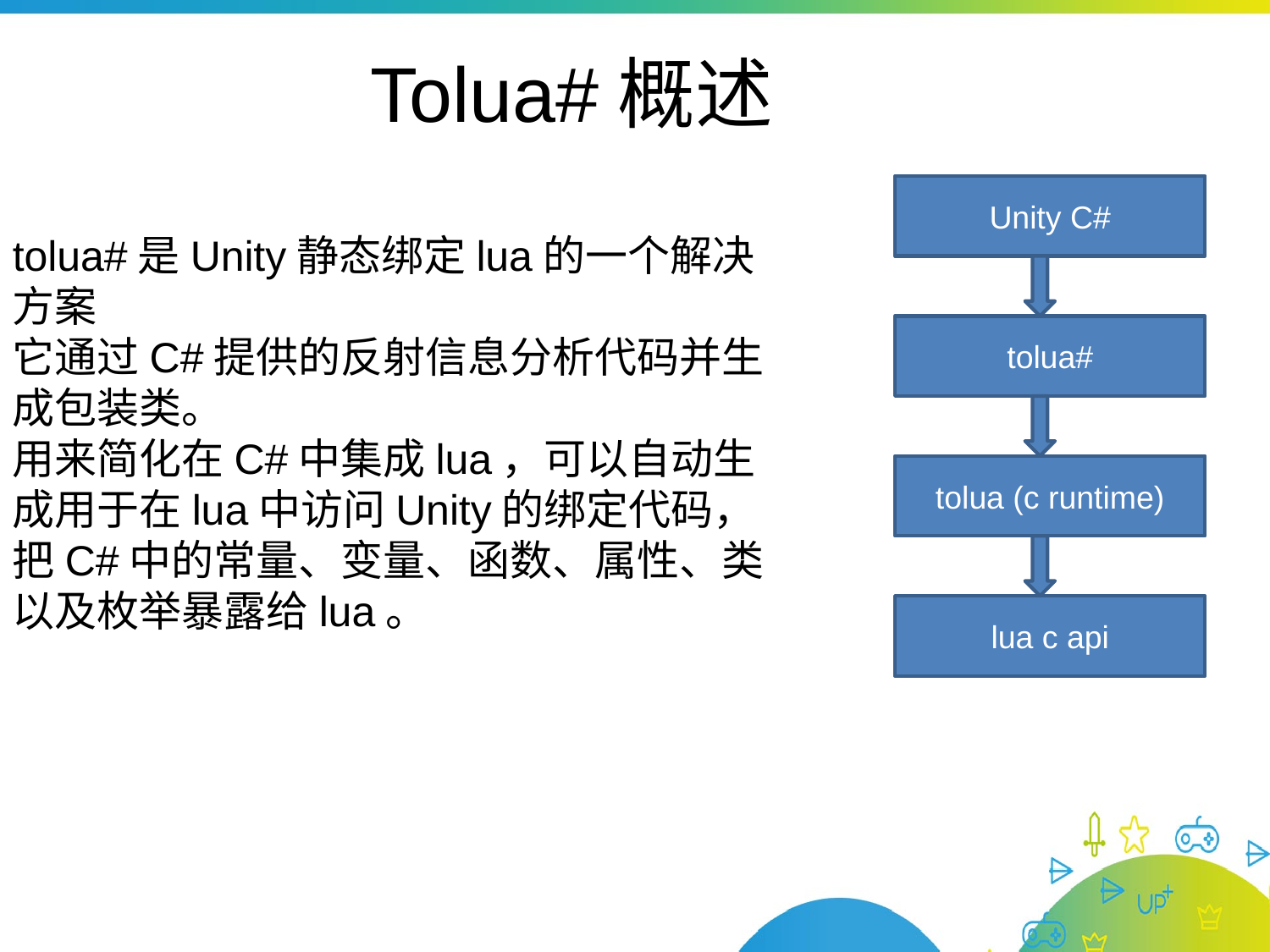

Tolua#概述
Unity C#
tolua#是Unity静态绑定lua的一个解决方案
它通过C#提供的反射信息分析代码并生成包装类。
用来简化在C#中集成lua，可以自动生成用于在lua中访问Unity的绑定代码，把C#中的常量、变量、函数、属性、类以及枚举暴露给lua。

tolua#

tolua (c runtime)

lua c api